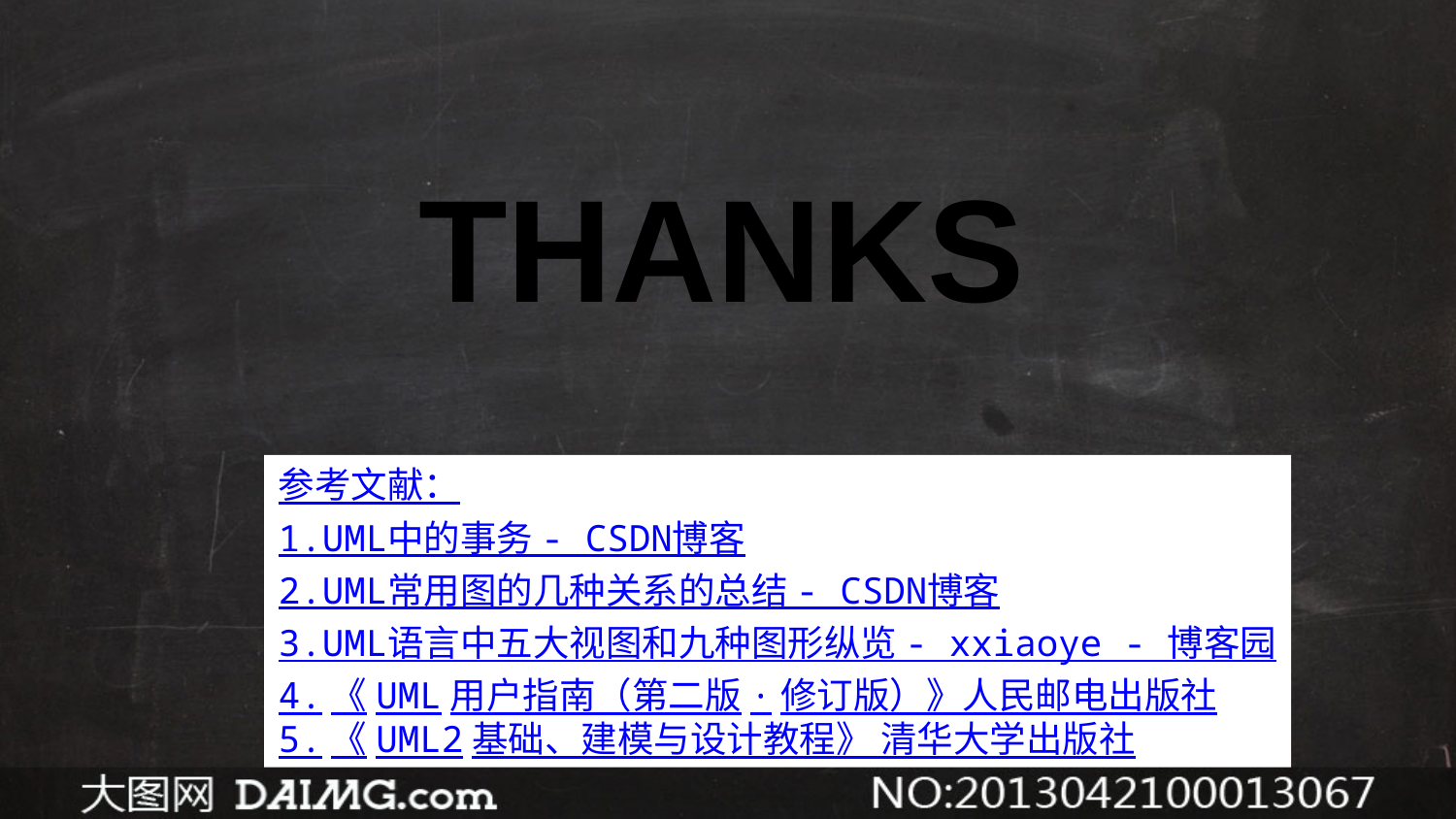

THANKS
参考文献：
1.UML中的事务 - CSDN博客
2.UML常用图的几种关系的总结 - CSDN博客
3.UML语言中五大视图和九种图形纵览 - xxiaoye - 博客园
4.《UML用户指南（第二版·修订版）》人民邮电出版社
5.《UML2基础、建模与设计教程》 清华大学出版社